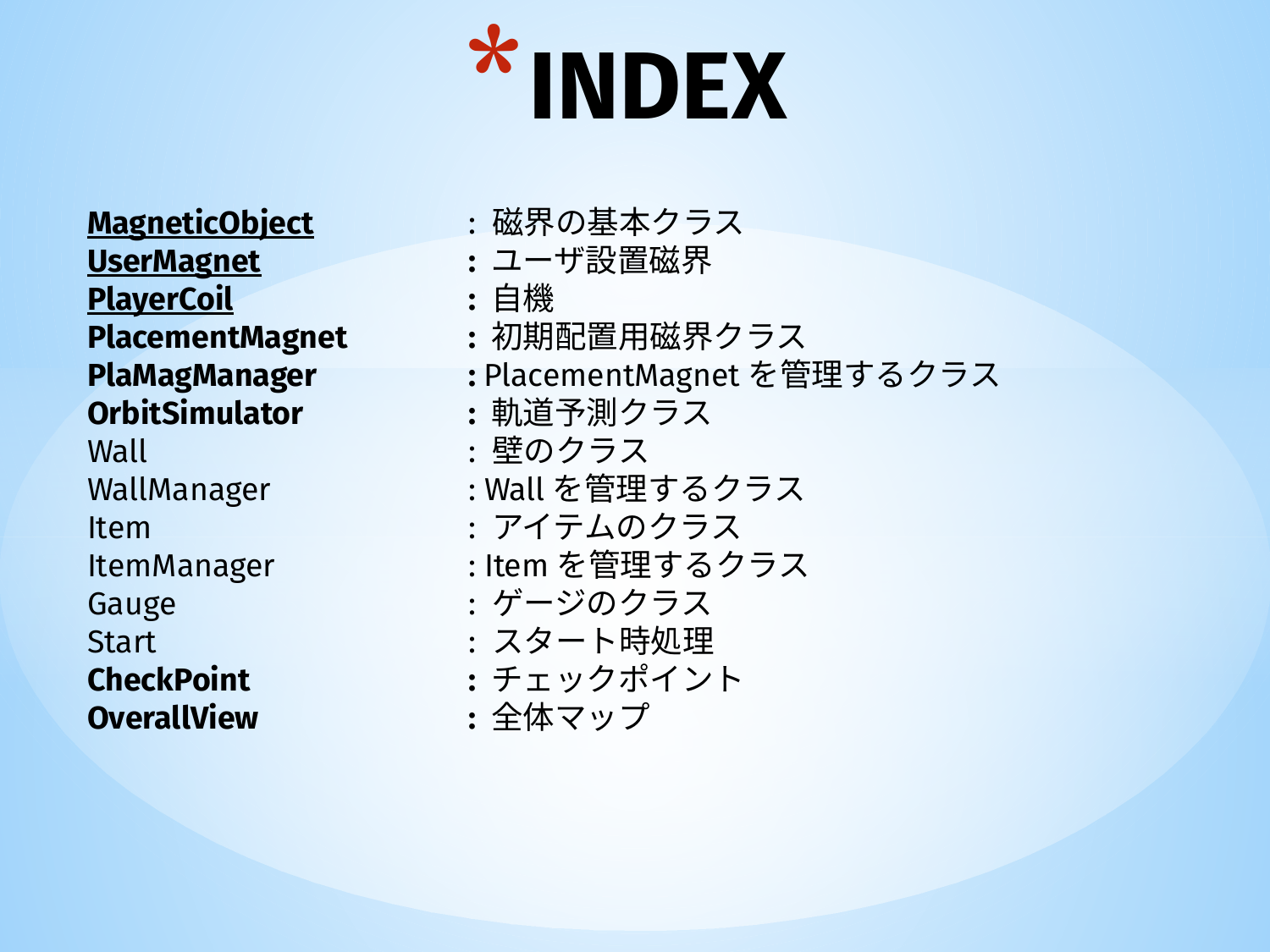

# INDEX
MagneticObject  		: 磁界の基本クラス
UserMagnet       		: ユーザ設置磁界
PlayerCoil          		: 自機
PlacementMagnet	: 初期配置用磁界クラス
PlaMagManager		: PlacementMagnetを管理するクラス
OrbitSimulator		: 軌道予測クラス
Wall			: 壁のクラス
WallManager		: Wallを管理するクラス
Item			: アイテムのクラス
ItemManager		: Itemを管理するクラス
Gauge			: ゲージのクラス
Start			: スタート時処理
CheckPoint		: チェックポイント
OverallView		: 全体マップ